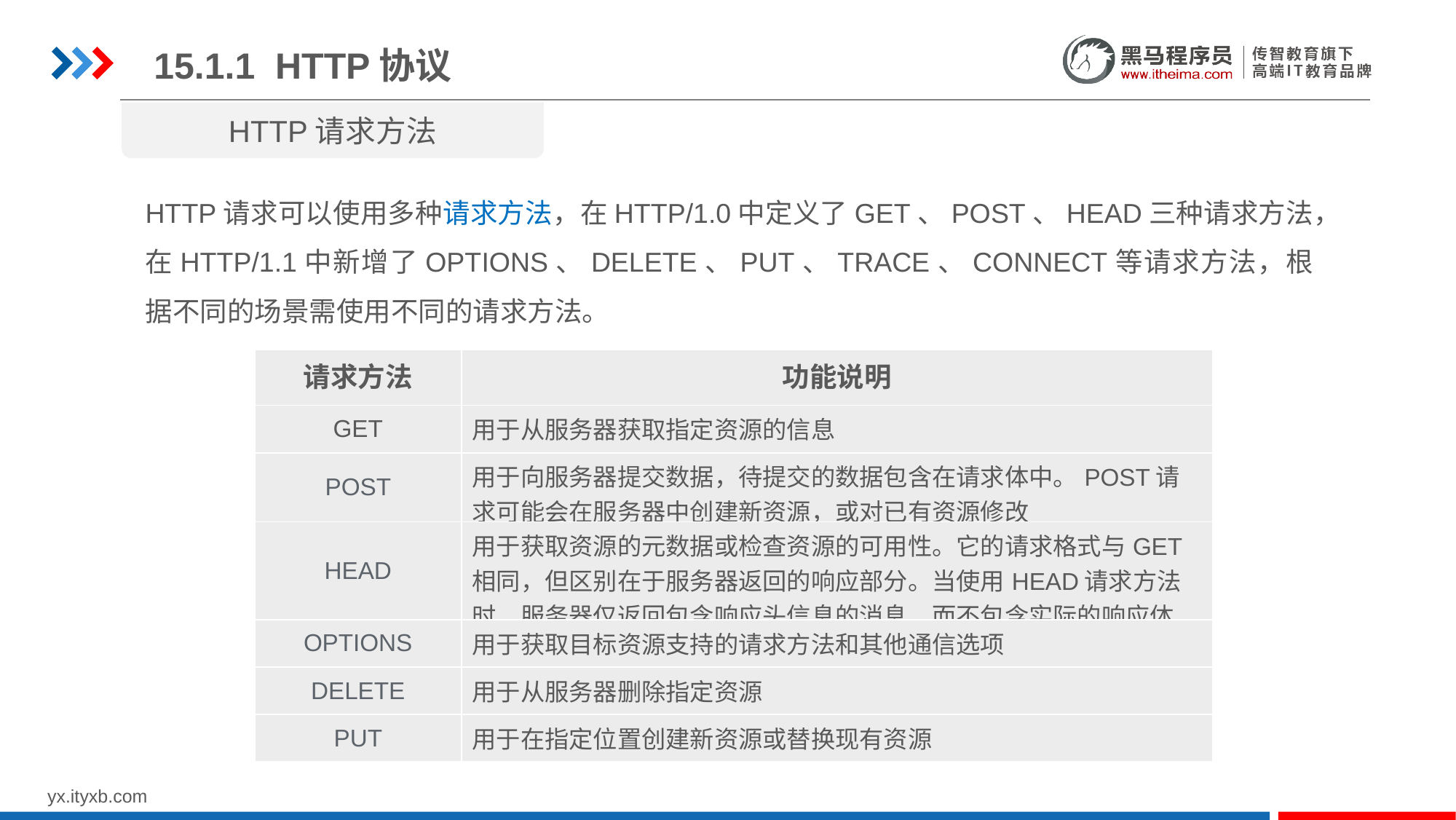

15.1.1  HTTP协议

HTTP请求方法
HTTP请求可以使用多种请求方法，在HTTP/1.0中定义了GET、POST、HEAD三种请求方法，在HTTP/1.1中新增了OPTIONS、DELETE、PUT、TRACE、CONNECT等请求方法，根据不同的场景需使用不同的请求方法。
| 请求方法 | 功能说明 |
| --- | --- |
| GET | 用于从服务器获取指定资源的信息 |
| POST | 用于向服务器提交数据，待提交的数据包含在请求体中。POST请求可能会在服务器中创建新资源，或对已有资源修改 |
| HEAD | 用于获取资源的元数据或检查资源的可用性。它的请求格式与GET相同，但区别在于服务器返回的响应部分。当使用HEAD请求方法时，服务器仅返回包含响应头信息的消息，而不包含实际的响应体 |
| OPTIONS | 用于获取目标资源支持的请求方法和其他通信选项 |
| DELETE | 用于从服务器删除指定资源 |
| PUT | 用于在指定位置创建新资源或替换现有资源 |